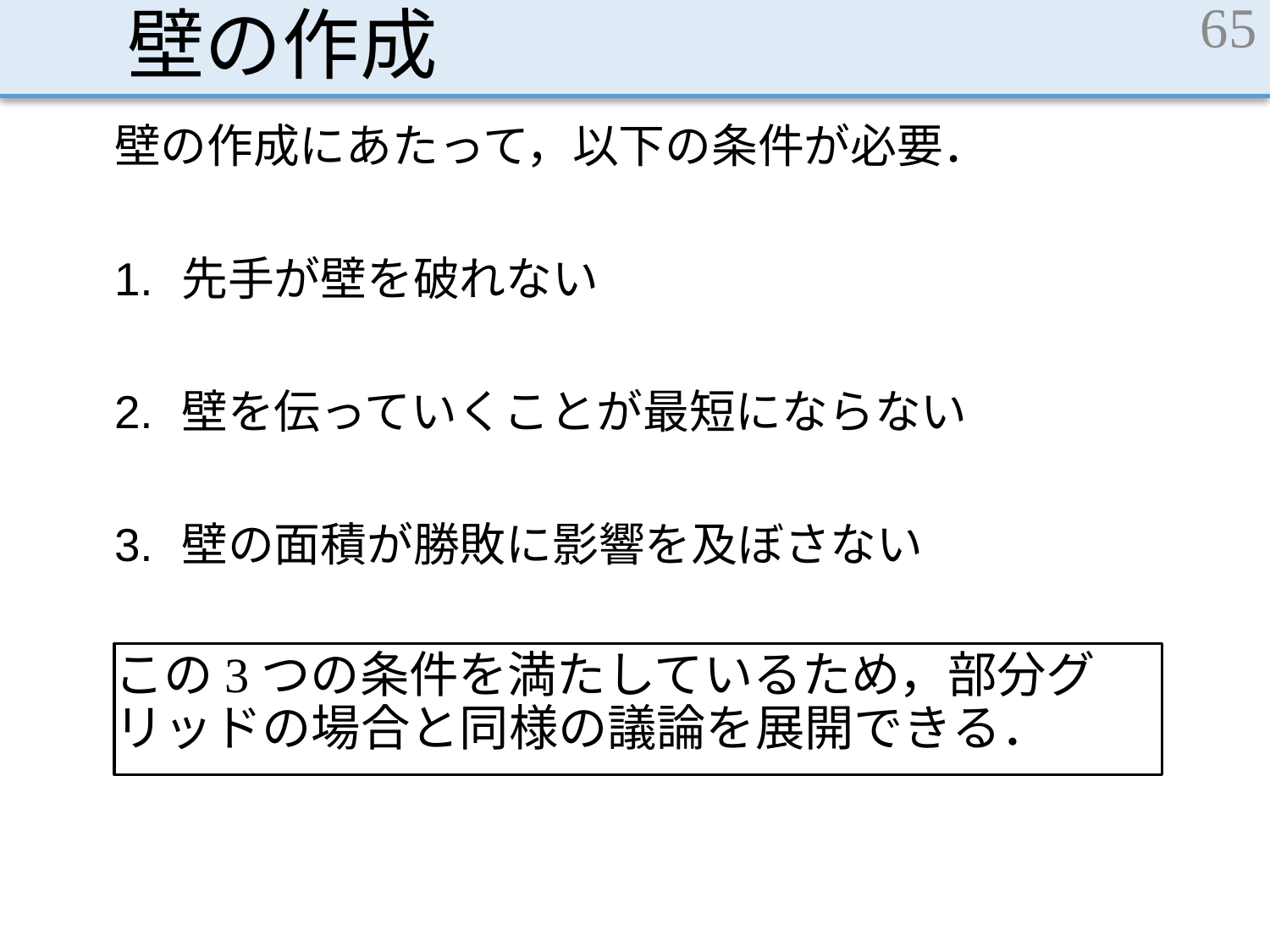

# 壁の作成
65
壁の作成にあたって，以下の条件が必要．

先手が壁を破れない

壁を伝っていくことが最短にならない

壁の面積が勝敗に影響を及ぼさない
この3つの条件を満たしているため，部分グリッドの場合と同様の議論を展開できる．